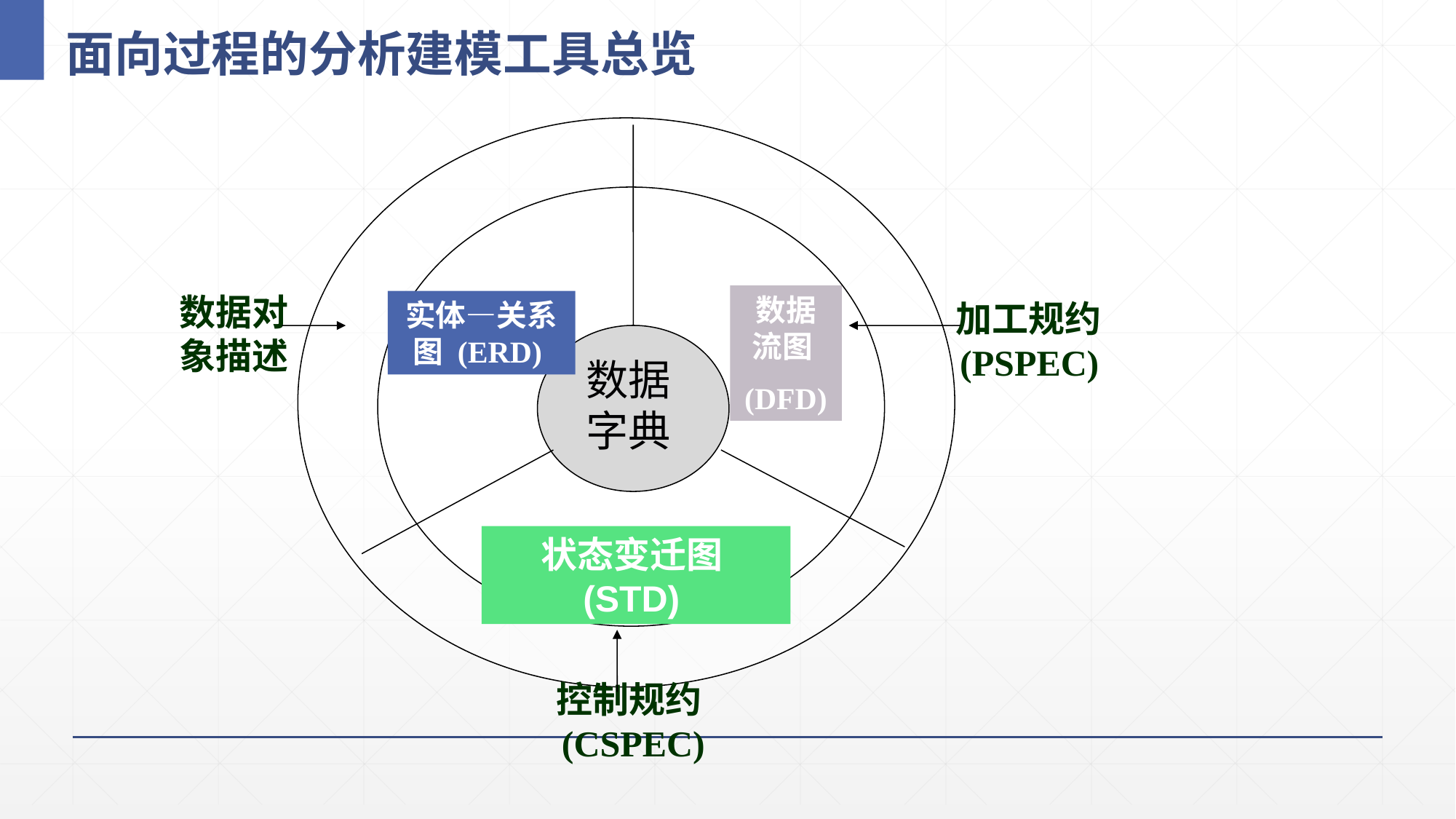

面向过程的分析建模工具总览

数据对象描述
数据流图
(DFD)
实体—关系图 (ERD)
加工规约(PSPEC)

数据字典

状态变迁图(STD)

控制规约(CSPEC)